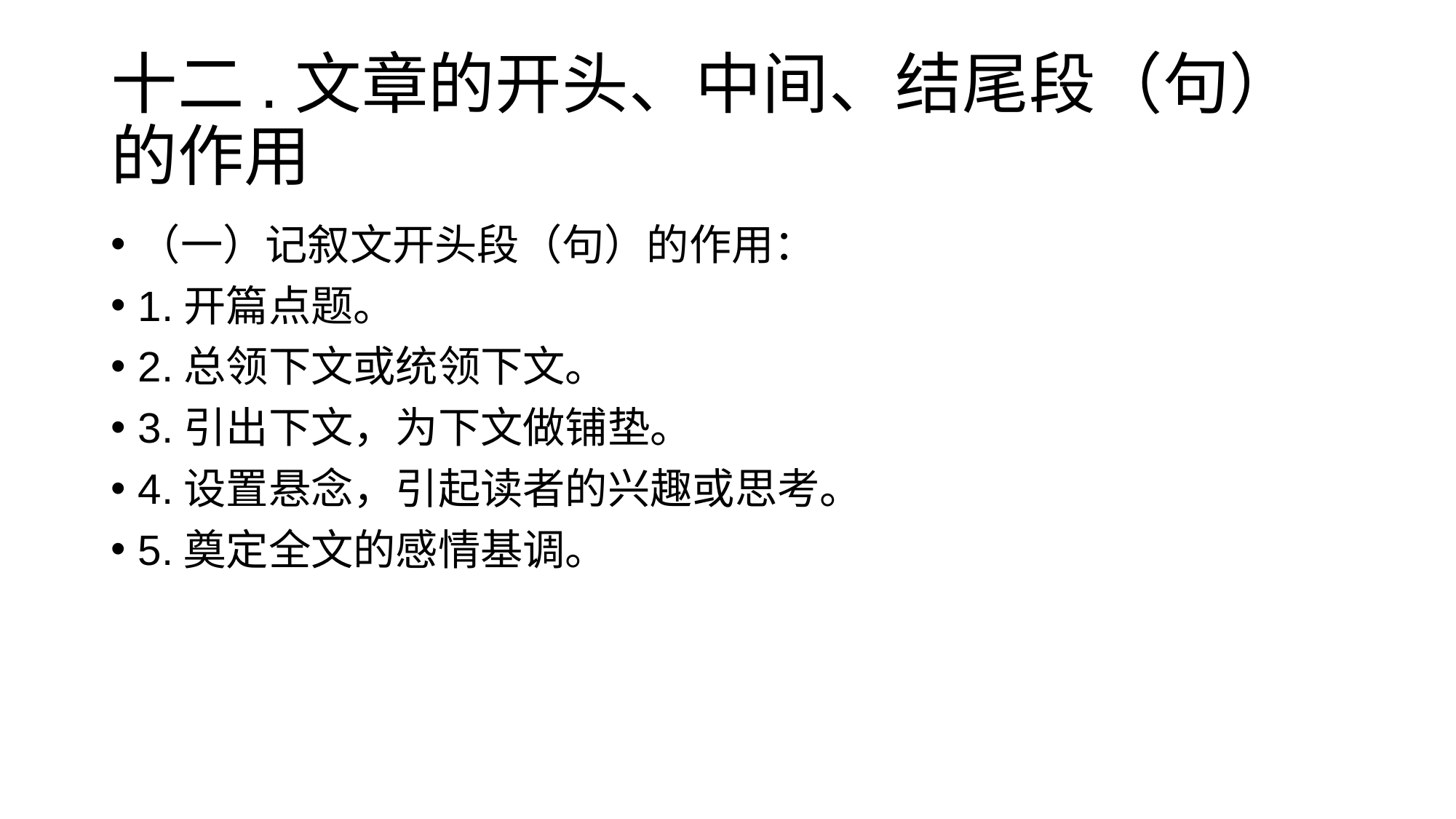

# 十二.文章的开头、中间、结尾段（句）的作用
（一）记叙文开头段（句）的作用：
1.开篇点题。
2.总领下文或统领下文。
3.引出下文，为下文做铺垫。
4.设置悬念，引起读者的兴趣或思考。
5.奠定全文的感情基调。